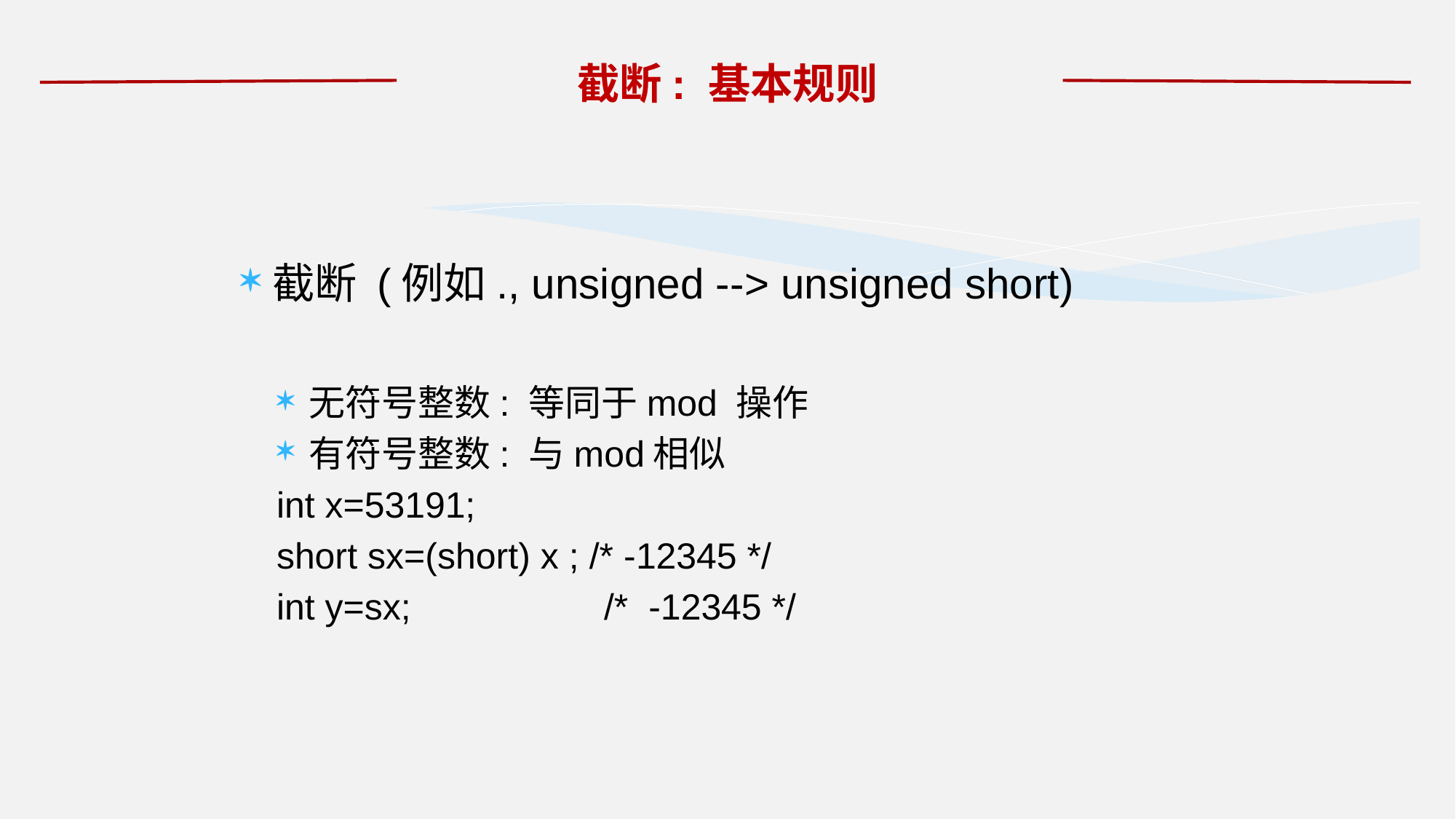

# 截断: 基本规则

截断 (例如., unsigned --> unsigned short)

无符号整数: 等同于mod 操作
有符号整数: 与mod相似
int x=53191;
short sx=(short) x ; /* -12345 */
int y=sx;		/*  -12345 */